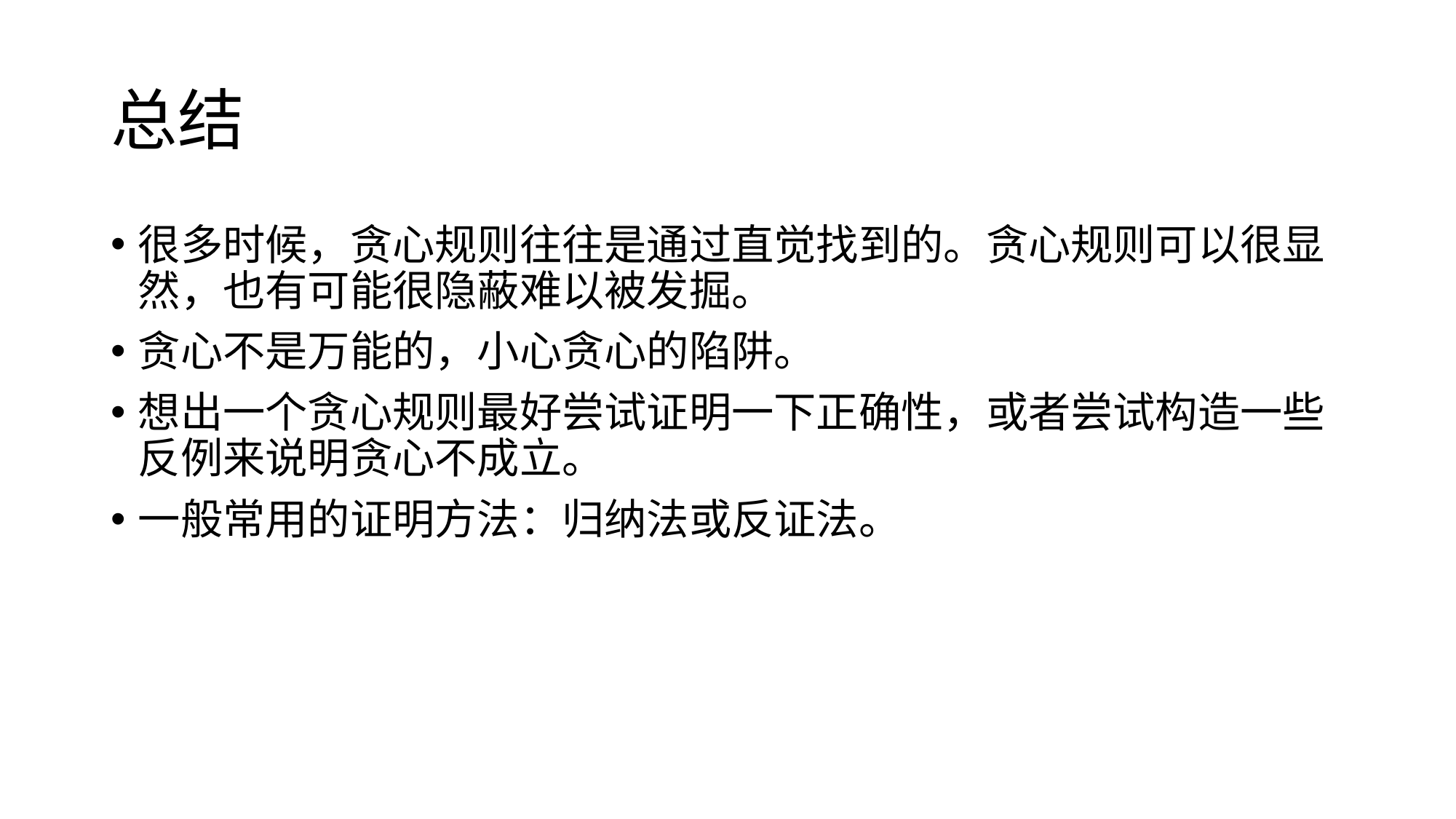

# 总结
很多时候，贪心规则往往是通过直觉找到的。贪心规则可以很显然，也有可能很隐蔽难以被发掘。
贪心不是万能的，小心贪心的陷阱。
想出一个贪心规则最好尝试证明一下正确性，或者尝试构造一些反例来说明贪心不成立。
一般常用的证明方法：归纳法或反证法。